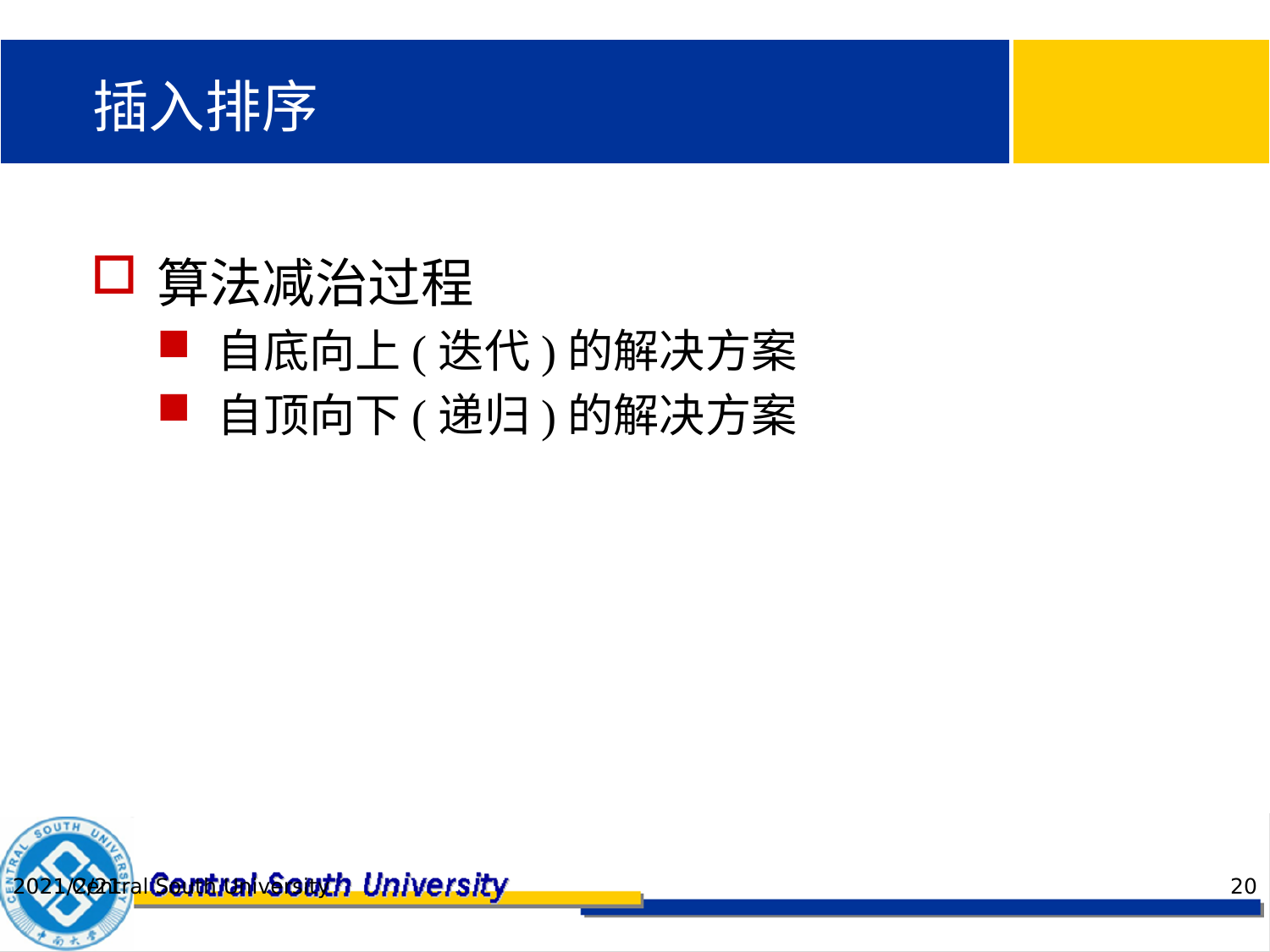

# 插入排序
算法减治过程
自底向上(迭代)的解决方案
自顶向下(递归)的解决方案

Central South University
2021/2/21
20